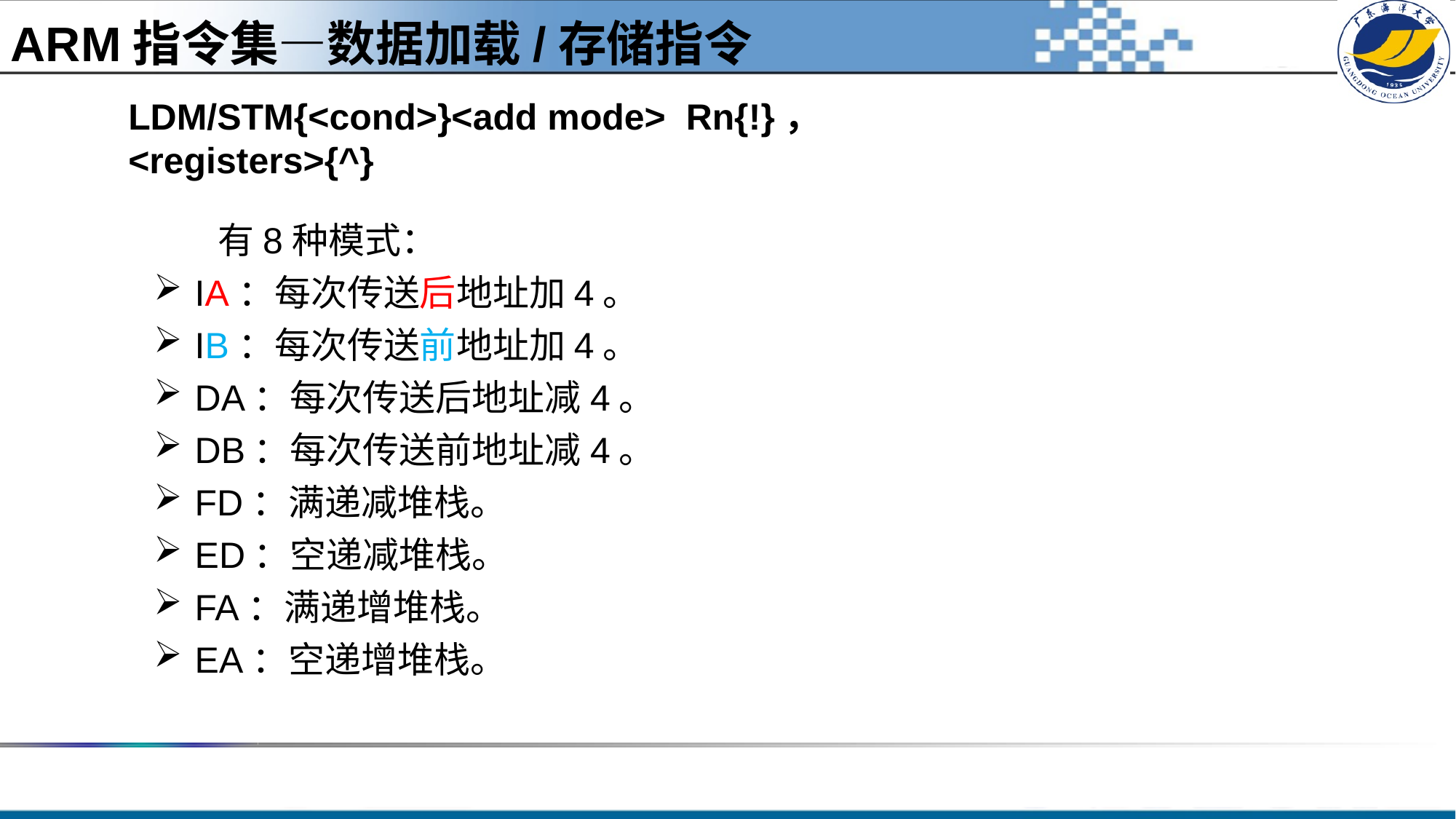

ARM指令集—数据加载/存储指令
LDM/STM{<cond>}<add mode>  Rn{!}，  <registers>{^}
有8种模式：
IA：每次传送后地址加4。
IB：每次传送前地址加4。
DA：每次传送后地址减4。
DB：每次传送前地址减4。
FD：满递减堆栈。
ED：空递减堆栈。
FA：满递增堆栈。
EA：空递增堆栈。
74